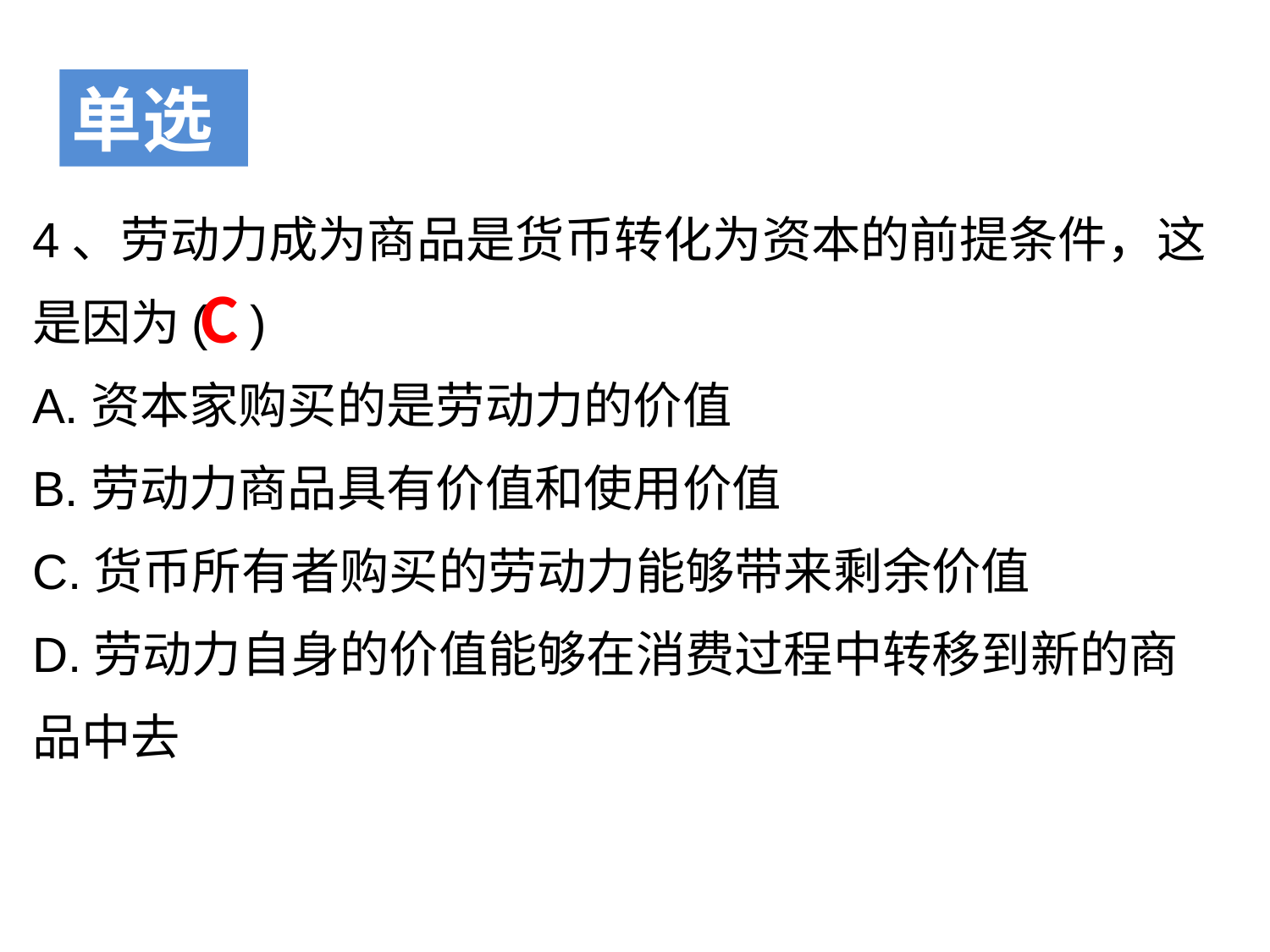

单选
4、劳动力成为商品是货币转化为资本的前提条件，这是因为(   )
A.资本家购买的是劳动力的价值
B.劳动力商品具有价值和使用价值
C.货币所有者购买的劳动力能够带来剩余价值
D.劳动力自身的价值能够在消费过程中转移到新的商品中去
C